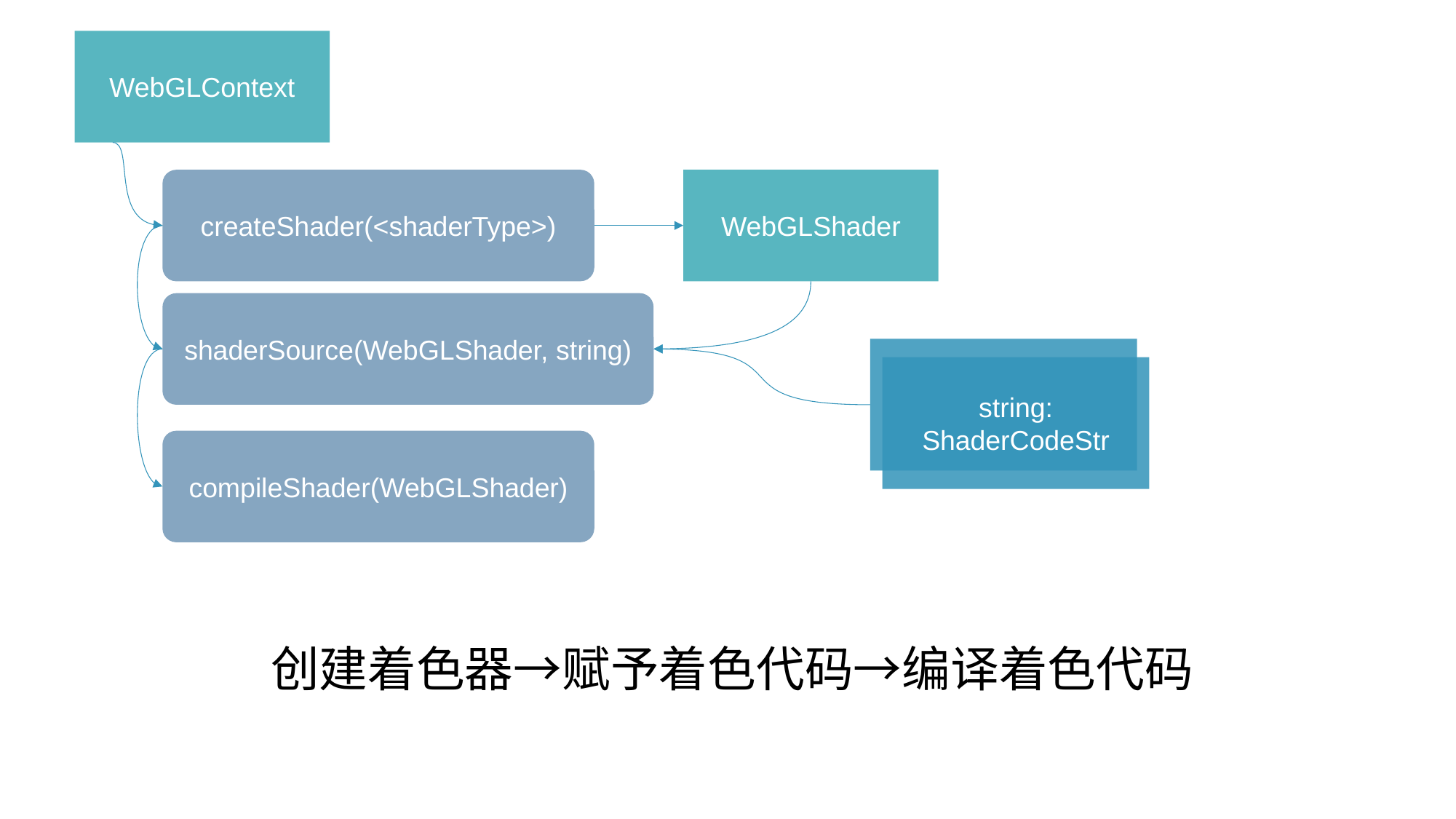

WebGLContext
createShader(<shaderType>)
WebGLShader
shaderSource(WebGLShader, string)

string: ShaderCodeStr
compileShader(WebGLShader)
创建着色器→赋予着色代码→编译着色代码